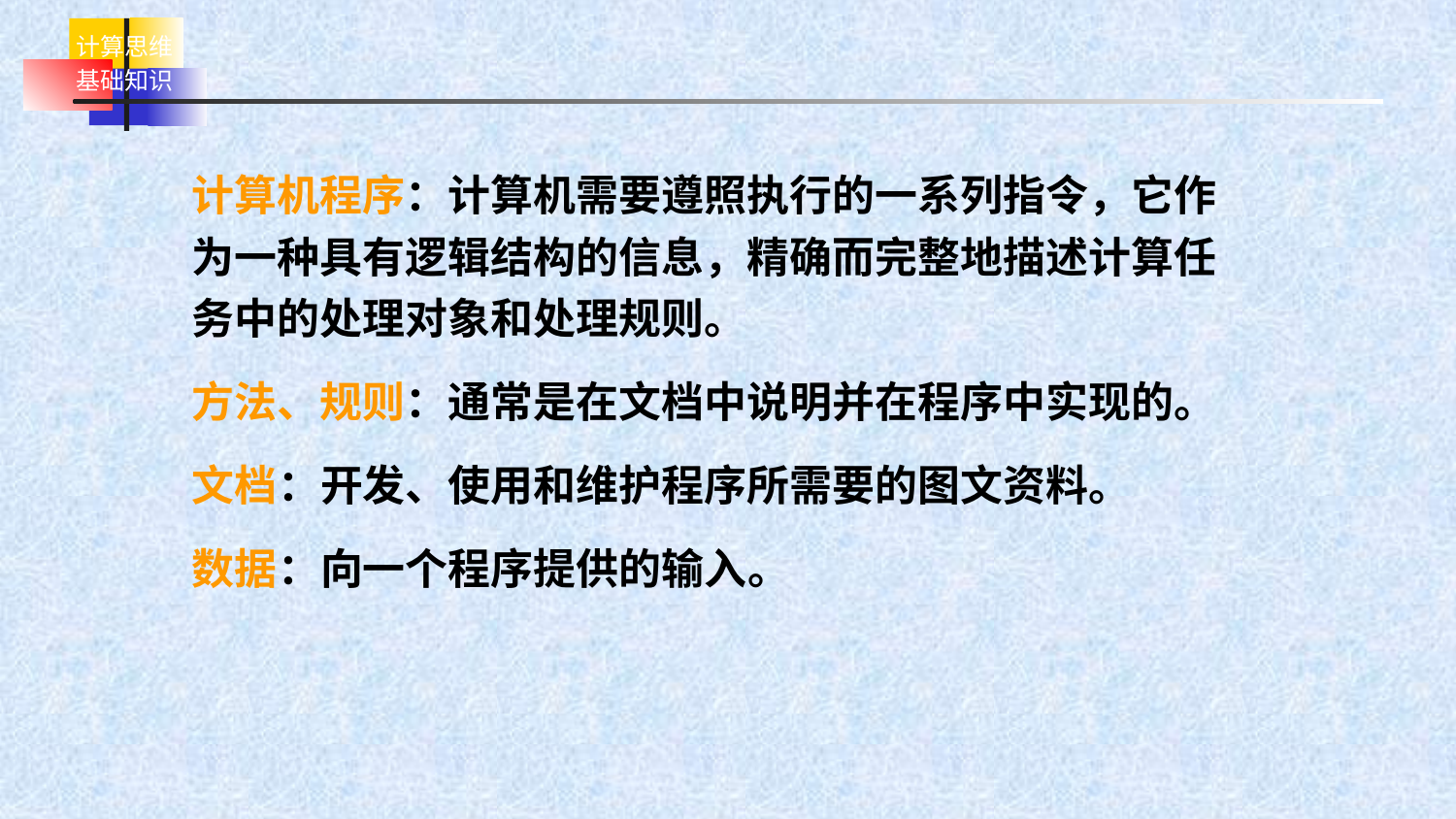

计算机程序：计算机需要遵照执行的一系列指令，它作为一种具有逻辑结构的信息，精确而完整地描述计算任务中的处理对象和处理规则。
方法、规则：通常是在文档中说明并在程序中实现的。
文档：开发、使用和维护程序所需要的图文资料。
数据：向一个程序提供的输入。